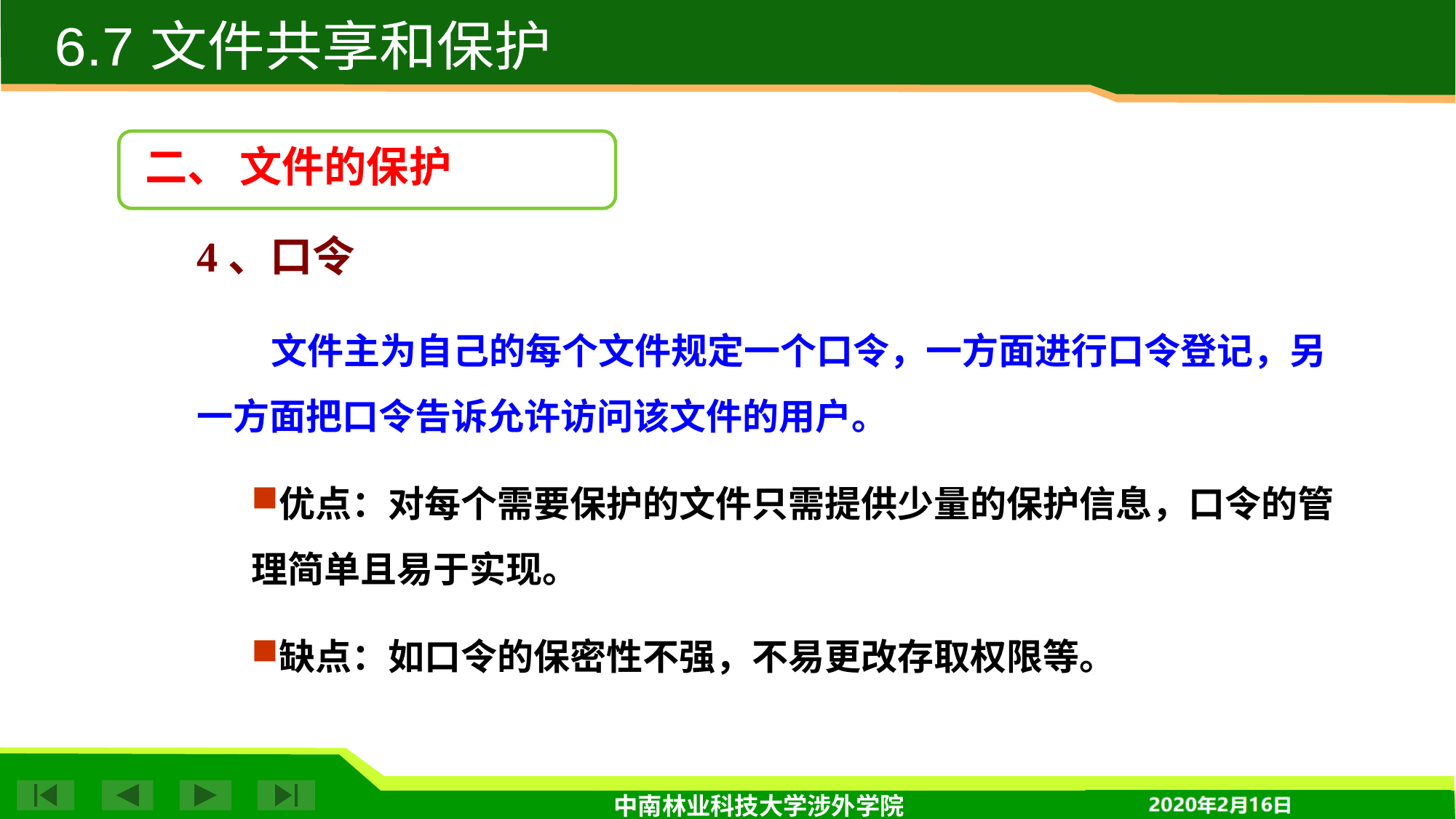

6.7 文件共享和保护

二、 文件的保护
4、口令
        文件主为自己的每个文件规定一个口令，一方面进行口令登记，另一方面把口令告诉允许访问该文件的用户。
优点：对每个需要保护的文件只需提供少量的保护信息，口令的管理简单且易于实现。
缺点：如口令的保密性不强，不易更改存取权限等。